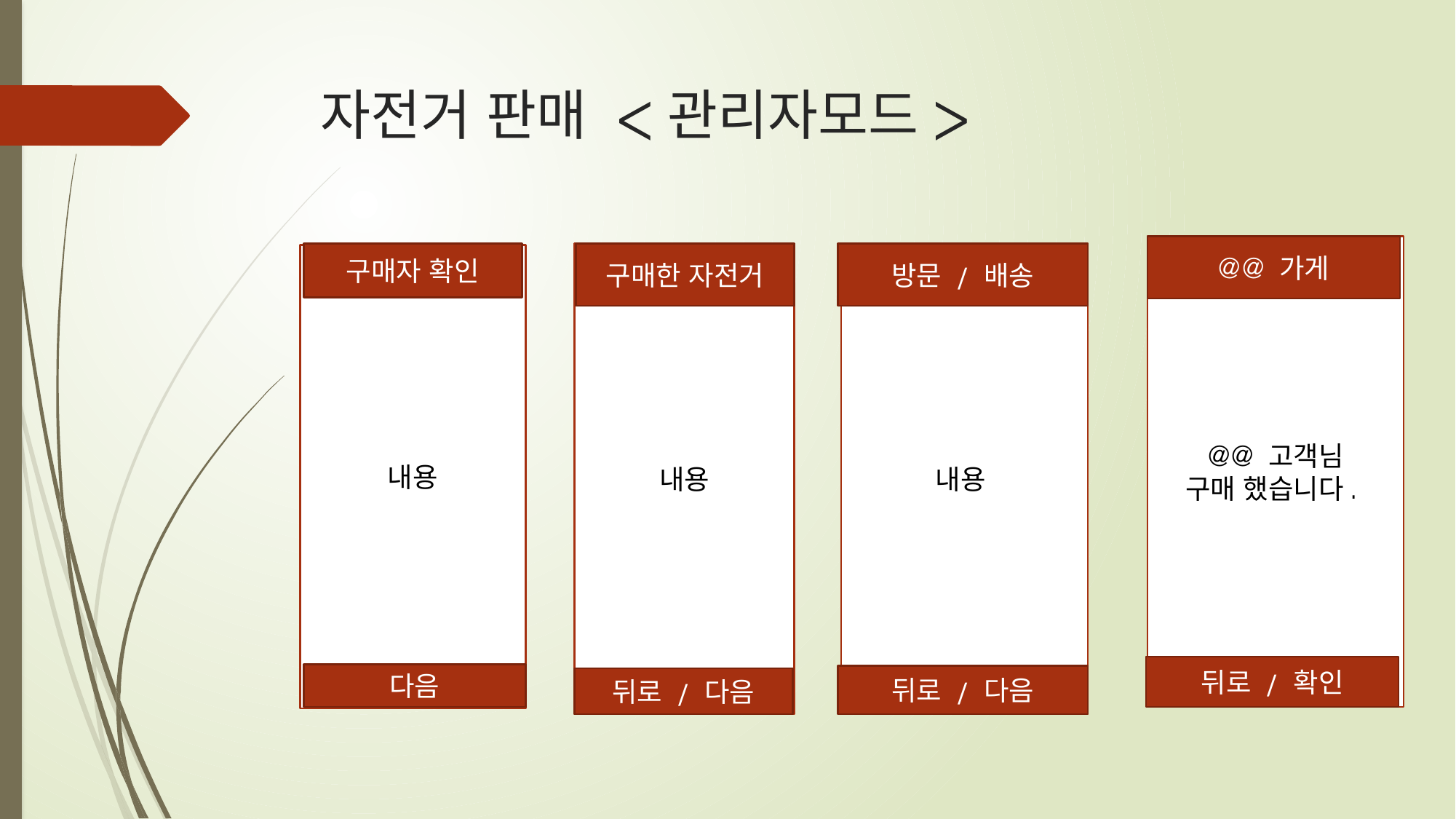

# 자전거 판매 <관리자모드>
@@ 고객님
구매 했습니다.
@@ 가게
구매자 확인
내용
구매한 자전거
방문 / 배송
내용
내용
뒤로 / 확인
다음
뒤로 / 다음
뒤로 / 다음